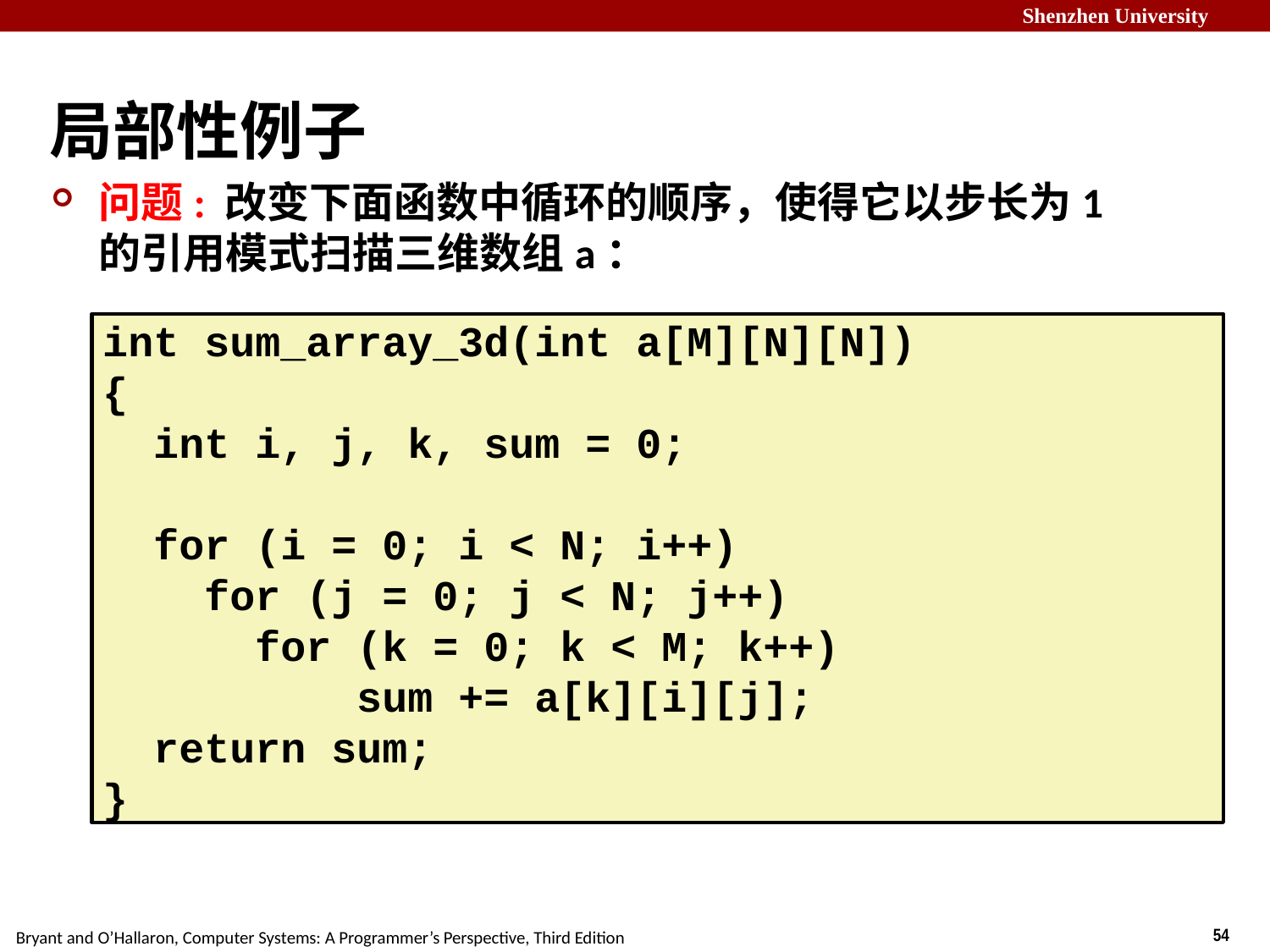

# 局部性例子
问题: 改变下面函数中循环的顺序，使得它以步长为1的引用模式扫描三维数组a：
int sum_array_3d(int a[M][N][N])
{
  int i, j, k, sum = 0;

  for (i = 0; i < N; i++)
    for (j = 0; j <	N; j++)
      for (k = 0; k < M; k++)
          sum += a[k][i][j];
  return sum;
}